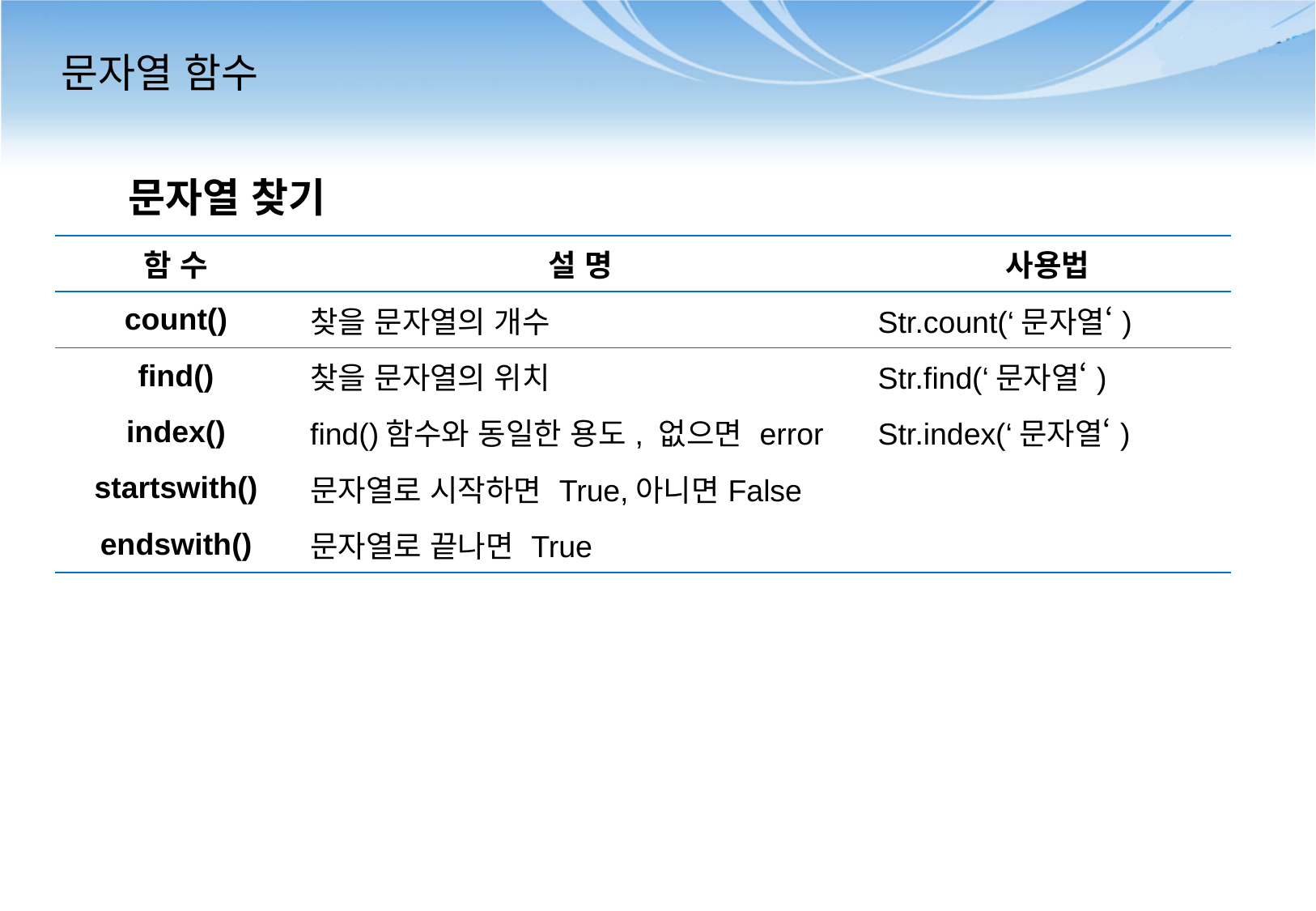

# 문자열 함수
문자열 찾기
| 함 수 | 설 명 | 사용법 |
| --- | --- | --- |
| count() | 찾을 문자열의 개수 | Str.count(‘문자열‘) |
| find() | 찾을 문자열의 위치 | Str.find(‘문자열‘) |
| index() | find()함수와 동일한 용도, 없으면 error | Str.index(‘문자열‘) |
| startswith() | 문자열로 시작하면 True,아니면False |  |
| endswith() | 문자열로 끝나면 True |  |